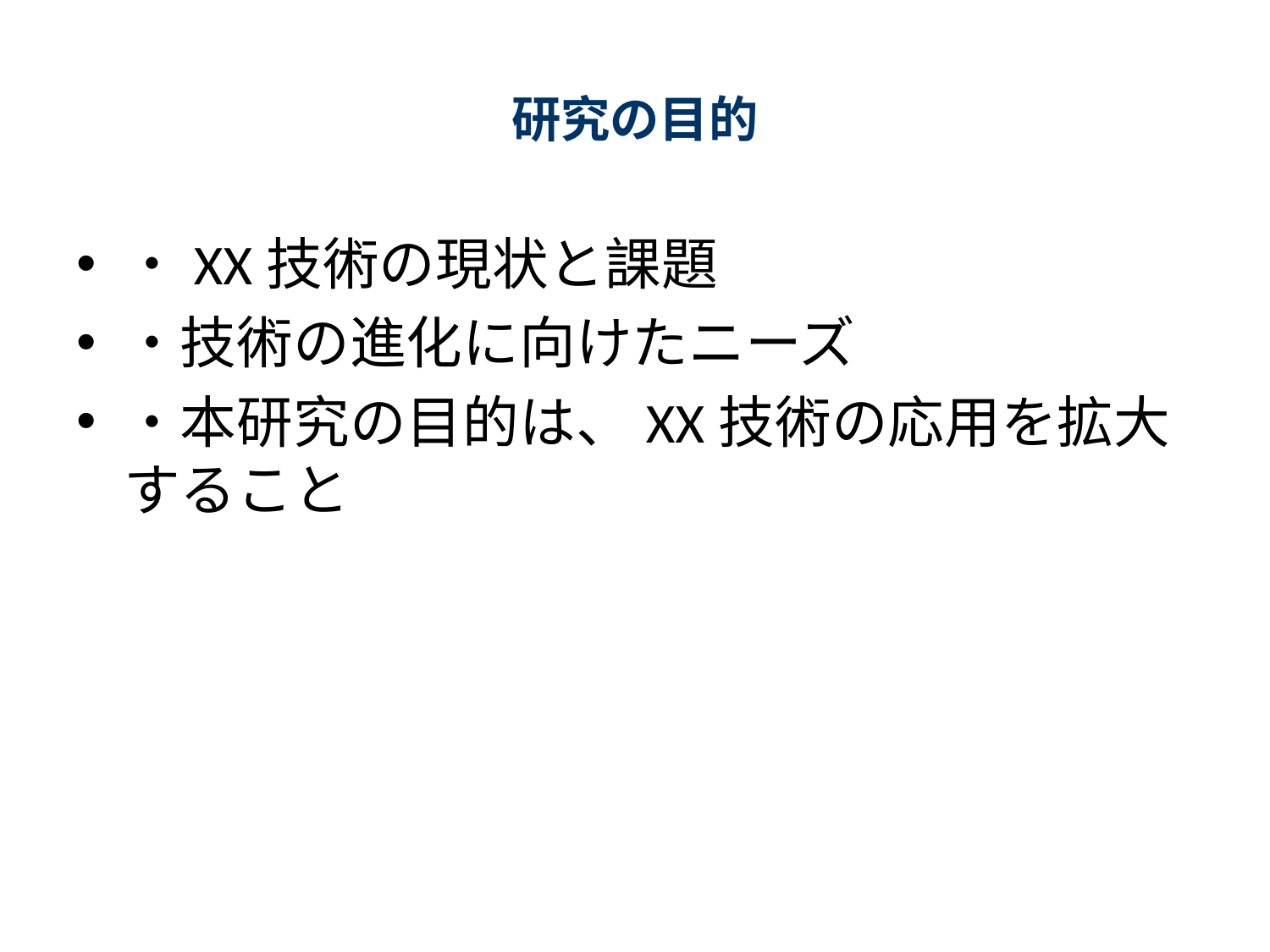

# 研究の目的
・XX技術の現状と課題
・技術の進化に向けたニーズ
・本研究の目的は、XX技術の応用を拡大すること